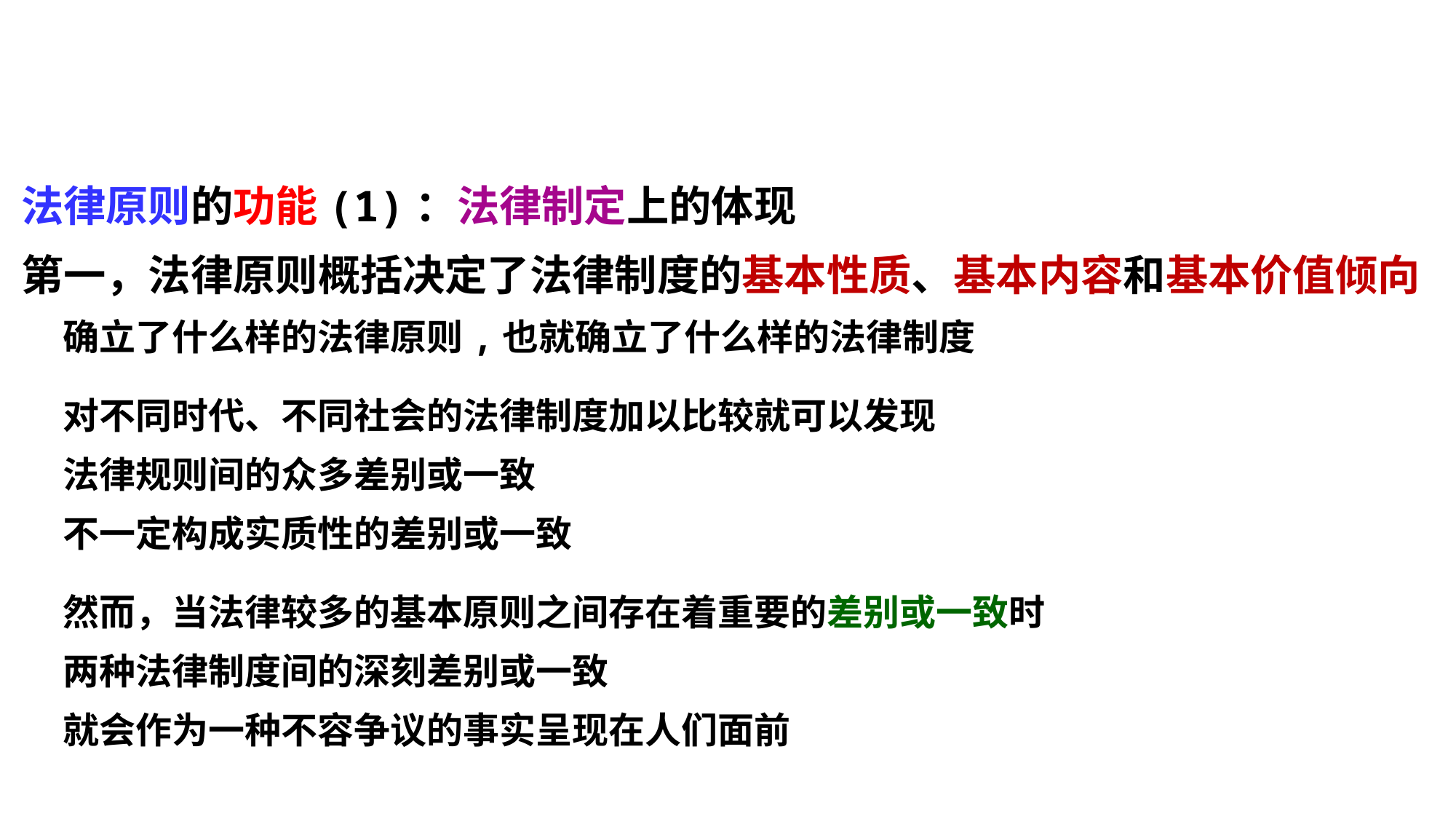

法律原则的功能(1)：法律制定上的体现
第一，法律原则概括决定了法律制度的基本性质、基本内容和基本价值倾向
    确立了什么样的法律原则,也就确立了什么样的法律制度

    对不同时代、不同社会的法律制度加以比较就可以发现
    法律规则间的众多差别或一致
    不一定构成实质性的差别或一致

    然而，当法律较多的基本原则之间存在着重要的差别或一致时
    两种法律制度间的深刻差别或一致
    就会作为一种不容争议的事实呈现在人们面前